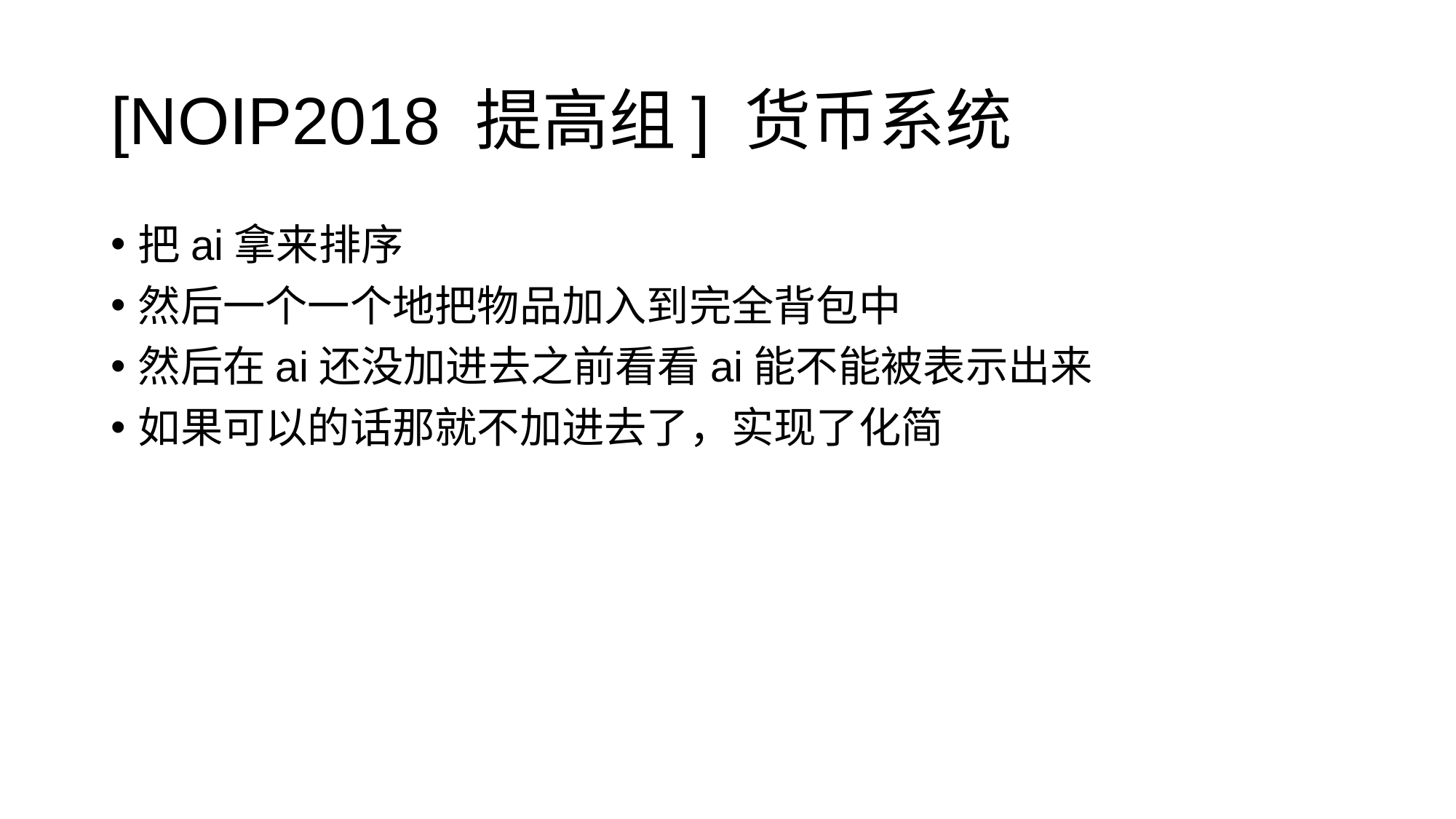

# [NOIP2018 提高组] 货币系统
把ai拿来排序
然后一个一个地把物品加入到完全背包中
然后在ai还没加进去之前看看ai能不能被表示出来
如果可以的话那就不加进去了，实现了化简